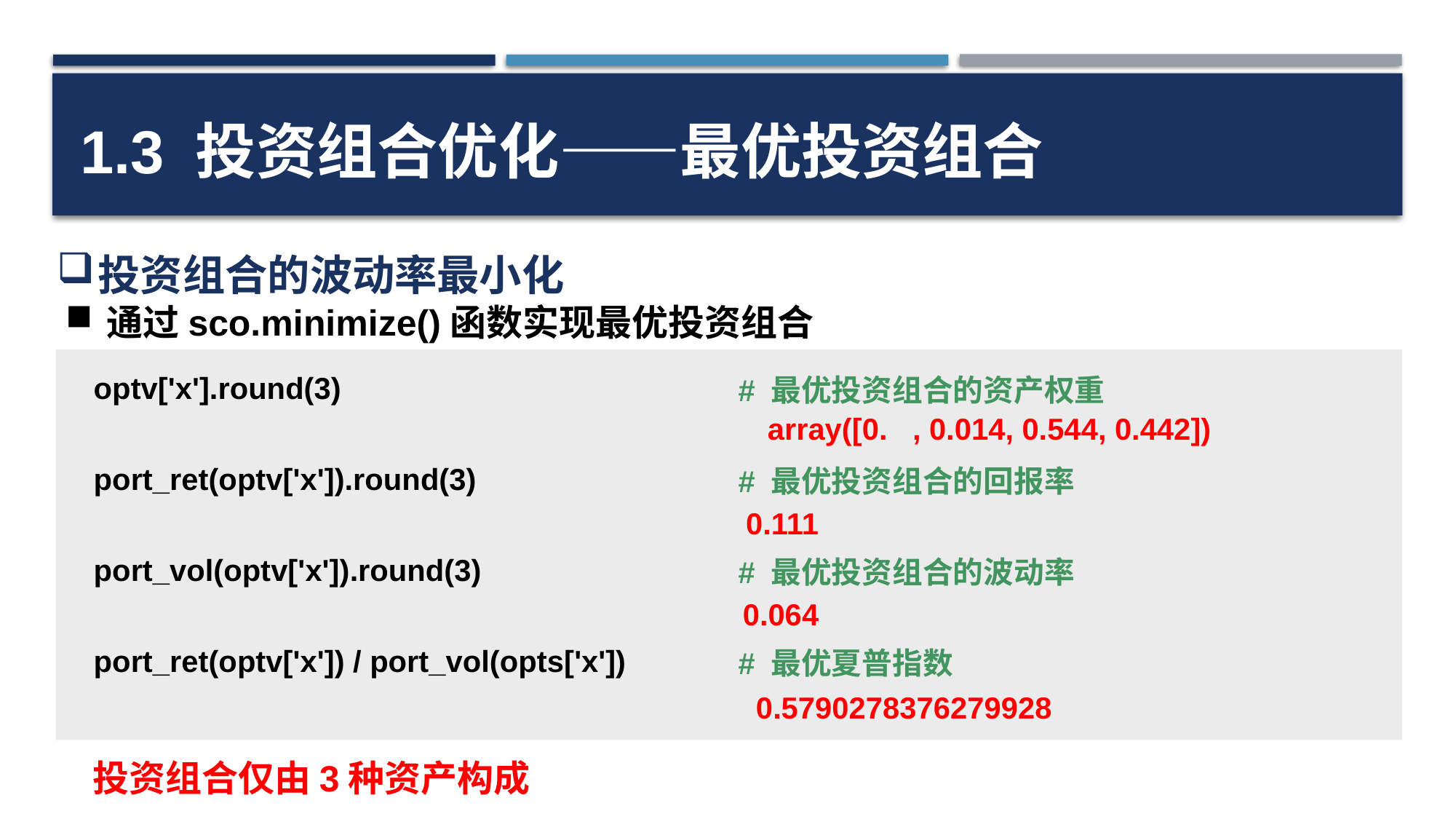

1.3 投资组合优化——最优投资组合
投资组合的波动率最小化
通过sco.minimize()函数实现最优投资组合

optv['x'].round(3)

port_ret(optv['x']).round(3)

port_vol(optv['x']).round(3)

port_ret(optv['x']) / port_vol(opts['x'])
# 最优投资组合的资产权重

# 最优投资组合的回报率

# 最优投资组合的波动率

# 最优夏普指数
array([0.   , 0.014, 0.544, 0.442])
0.111
0.064
0.5790278376279928
56
投资组合仅由3种资产构成